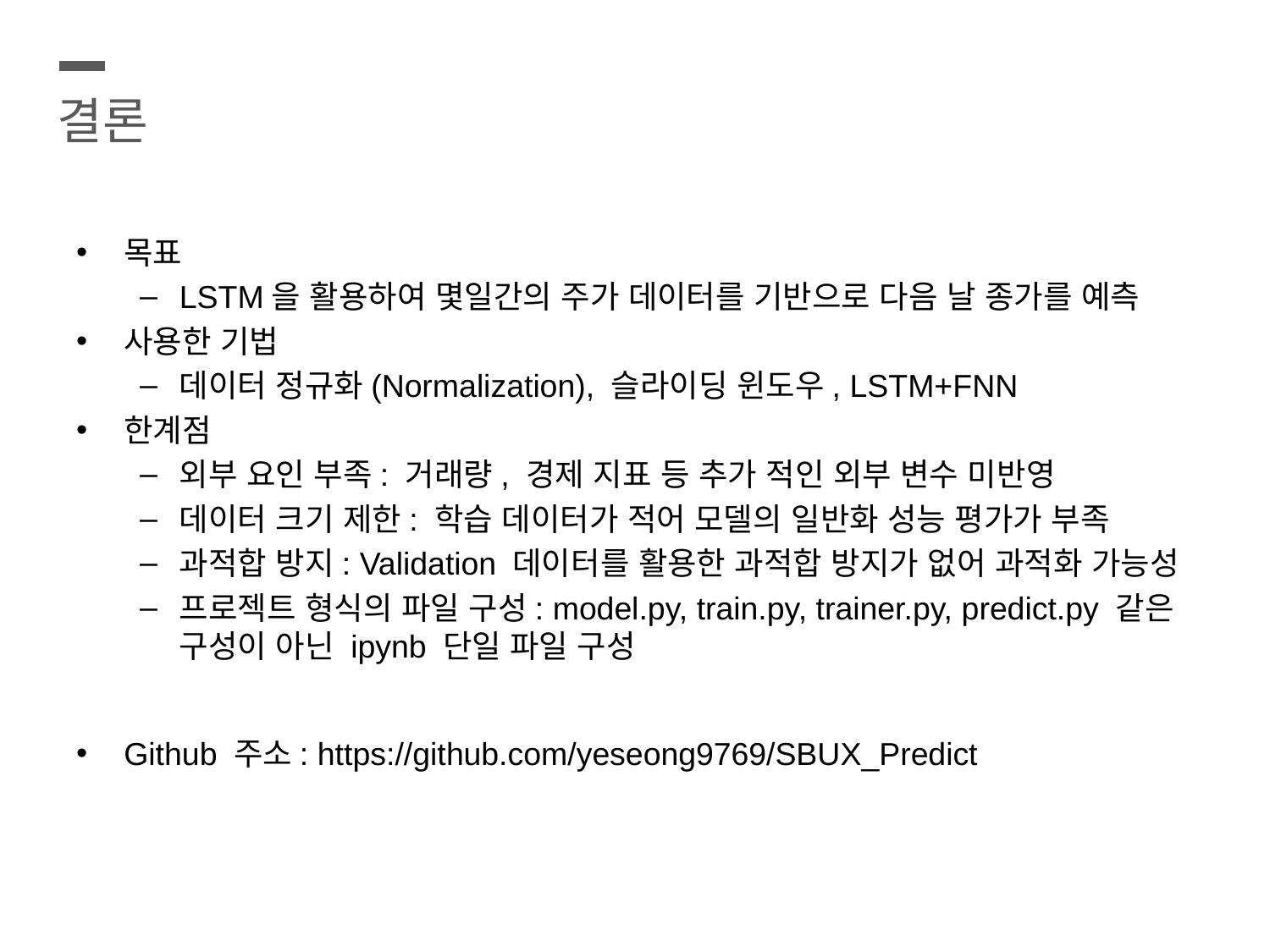

결론
목표
LSTM을 활용하여 몇일간의 주가 데이터를 기반으로 다음 날 종가를 예측
사용한 기법
데이터 정규화(Normalization), 슬라이딩 윈도우, LSTM+FNN
한계점
외부 요인 부족: 거래량, 경제 지표 등 추가 적인 외부 변수 미반영
데이터 크기 제한: 학습 데이터가 적어 모델의 일반화 성능 평가가 부족
과적합 방지: Validation 데이터를 활용한 과적합 방지가 없어 과적화 가능성
프로젝트 형식의 파일 구성: model.py, train.py, trainer.py, predict.py 같은 구성이 아닌 ipynb 단일 파일 구성

Github 주소: https://github.com/yeseong9769/SBUX_Predict